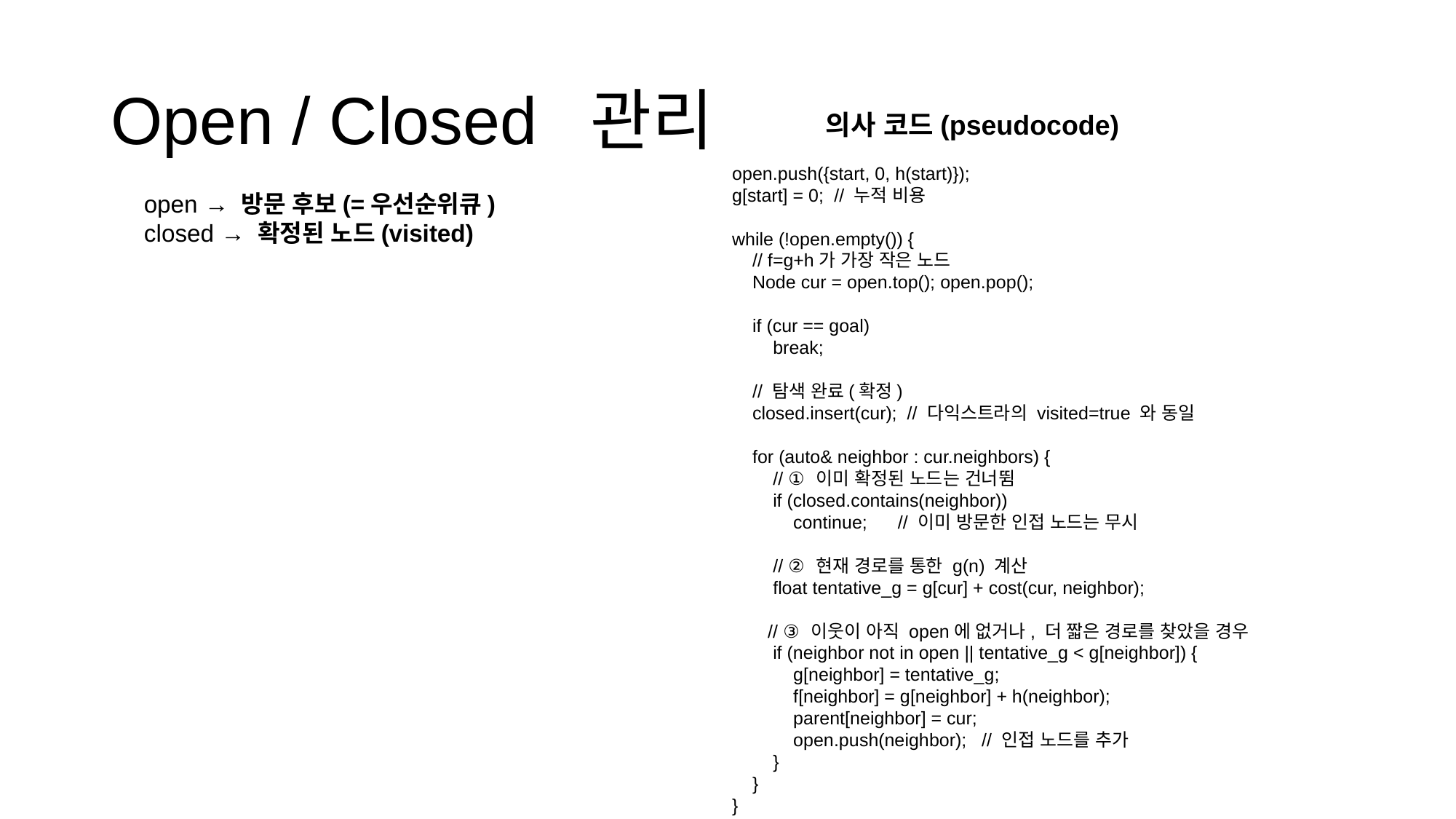

# Open / Closed  관리
의사 코드(pseudocode)
open.push({start, 0, h(start)});
g[start] = 0;  // 누적 비용

while (!open.empty()) {
    // f=g+h가 가장 작은 노드
    Node cur = open.top(); open.pop();

    if (cur == goal)
        break;

    // 탐색 완료(확정)
    closed.insert(cur);  // 다익스트라의 visited=true 와 동일

    for (auto& neighbor : cur.neighbors) {
        // ① 이미 확정된 노드는 건너뜀
        if (closed.contains(neighbor))
            continue;      // 이미 방문한 인접 노드는 무시

        // ② 현재 경로를 통한 g(n) 계산
        float tentative_g = g[cur] + cost(cur, neighbor);

       // ③ 이웃이 아직 open에 없거나, 더 짧은 경로를 찾았을 경우
        if (neighbor not in open || tentative_g < g[neighbor]) {
            g[neighbor] = tentative_g;
            f[neighbor] = g[neighbor] + h(neighbor);
            parent[neighbor] = cur;
            open.push(neighbor);   // 인접 노드를 추가
        }
    }
}
open → 방문 후보(=우선순위큐)
closed → 확정된 노드(visited)